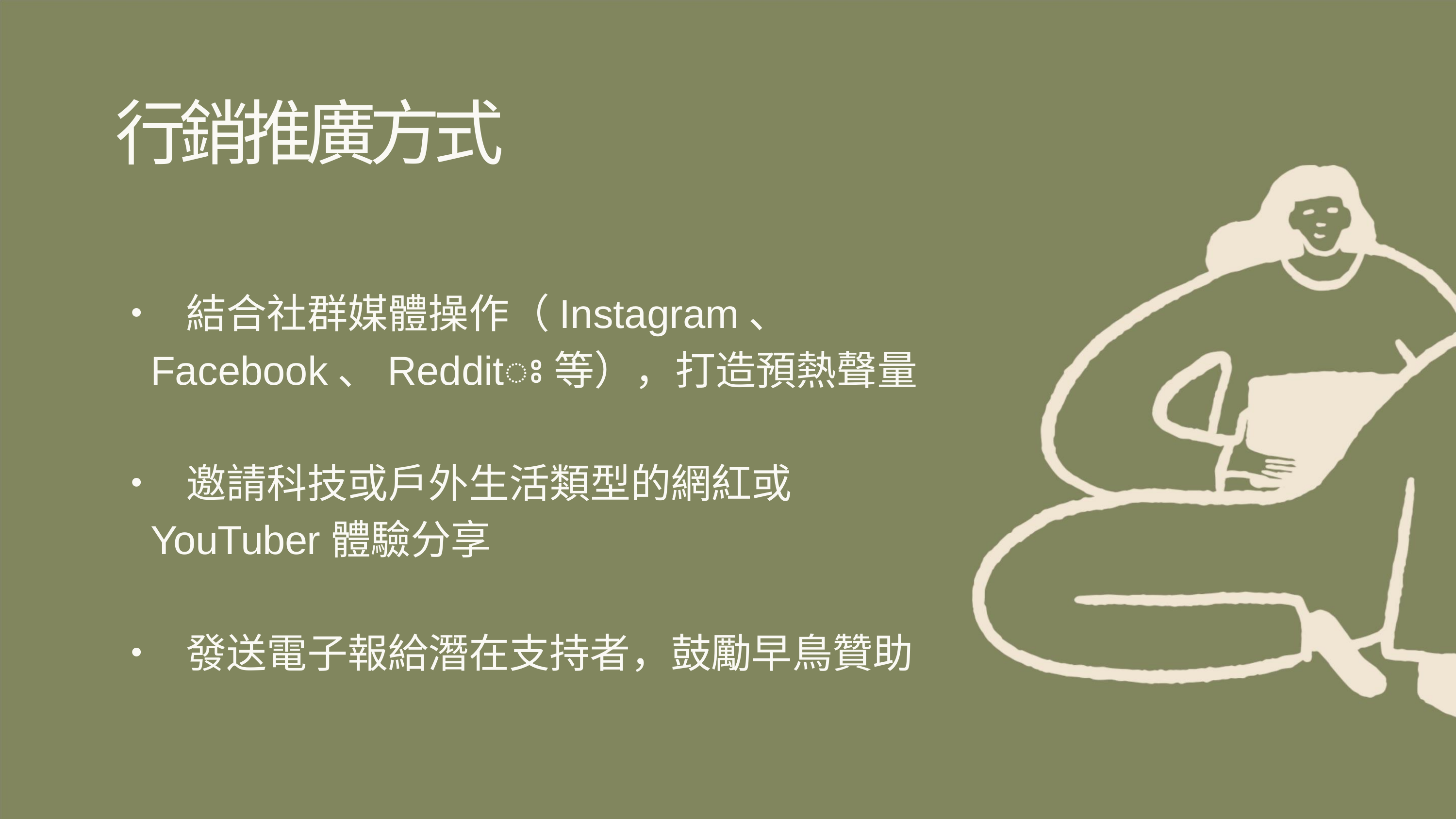

行銷推廣方式
• 結合社群媒體操作（Instagram、
Facebook、Redditꢁ等），打造預熱聲量
• 邀請科技或戶外生活類型的網紅或
YouTuber體驗分享
• 發送電子報給潛在支持者，鼓勵早鳥贊助